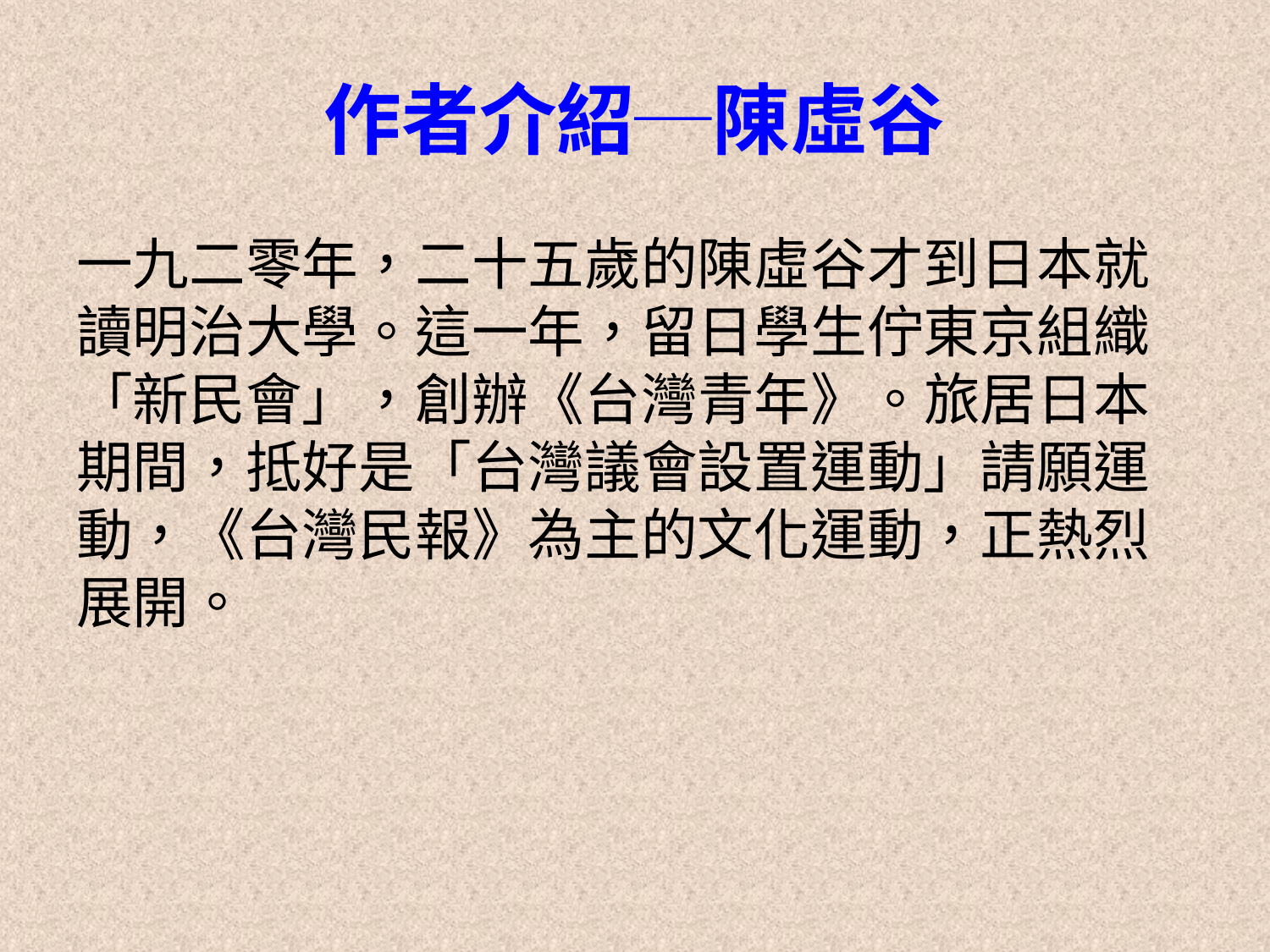

# 作者介紹─陳虛谷
一九二零年，二十五歲的陳虛谷才到日本就讀明治大學。這一年，留日學生佇東京組織「新民會」，創辦《台灣青年》。旅居日本期間，抵好是「台灣議會設置運動」請願運動，《台灣民報》為主的文化運動，正熱烈展開。